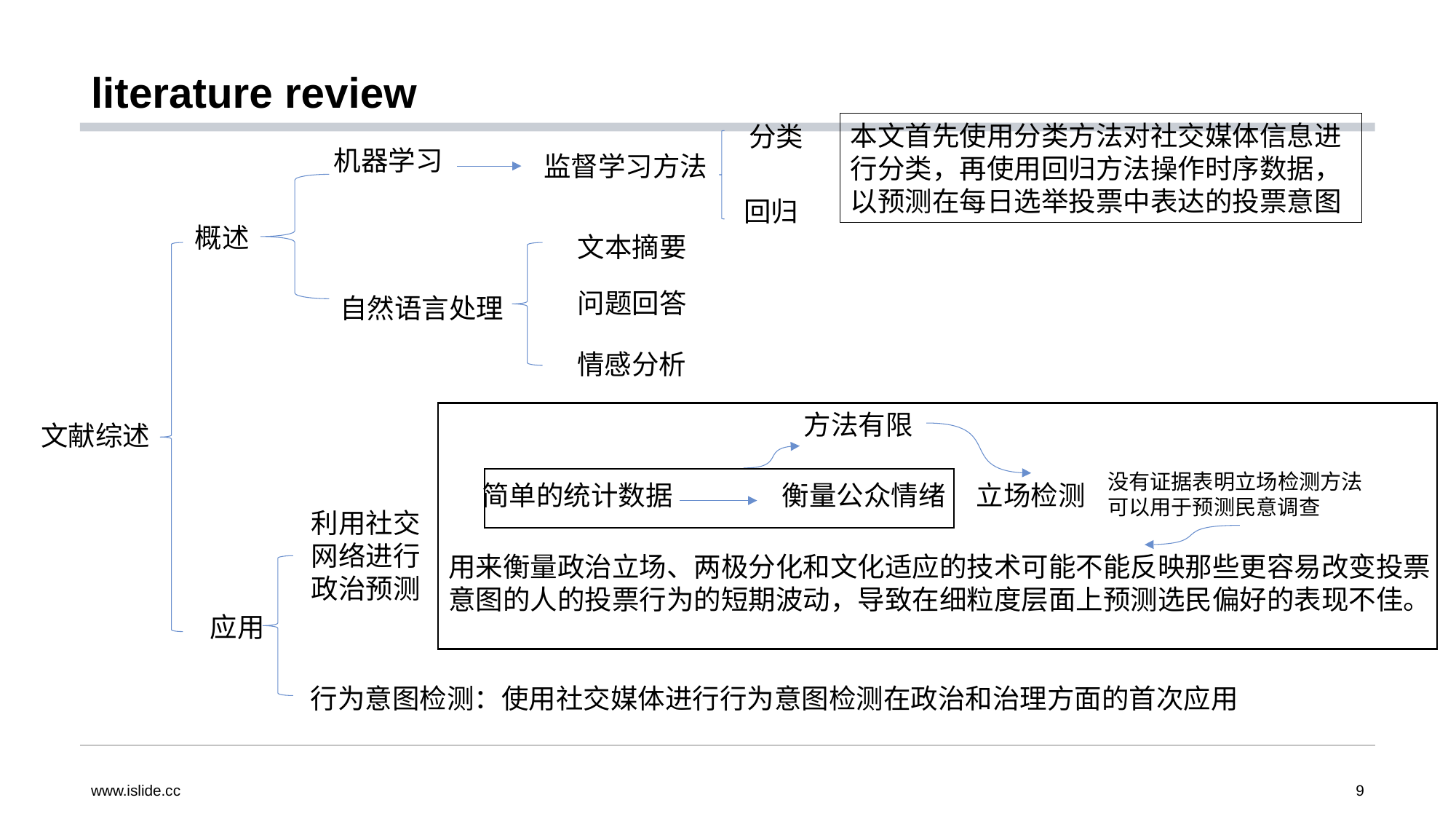

# literature review
本文首先使用分类方法对社交媒体信息进行分类，再使用回归方法操作时序数据，以预测在每日选举投票中表达的投票意图
分类

机器学习
监督学习方法

回归
概述
文本摘要

问题回答
自然语言处理
情感分析
方法有限
文献综述
没有证据表明立场检测方法可以用于预测民意调查

简单的统计数据
立场检测
衡量公众情绪
利用社交网络进行政治预测
用来衡量政治立场、两极分化和文化适应的技术可能不能反映那些更容易改变投票意图的人的投票行为的短期波动，导致在细粒度层面上预测选民偏好的表现不佳。
应用
行为意图检测：使用社交媒体进行行为意图检测在政治和治理方面的首次应用

www.islide.cc
9